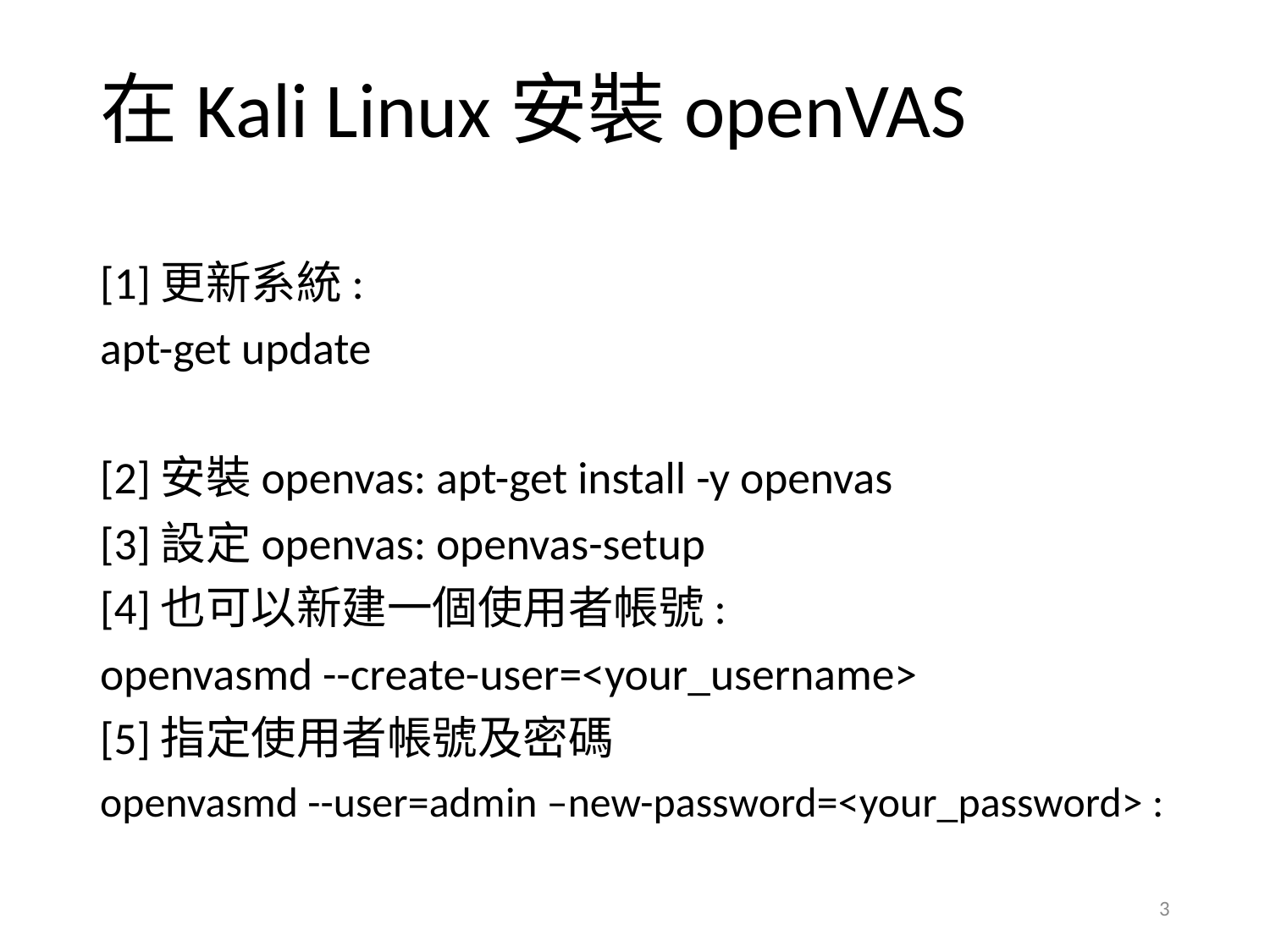

# 在Kali Linux安裝openVAS
[1]更新系統:
apt-get update

[2]安裝openvas: apt-get install -y openvas
[3]設定openvas: openvas-setup
[4]也可以新建一個使用者帳號:
openvasmd --create-user=<your_username>
[5]指定使用者帳號及密碼
openvasmd --user=admin –new-password=<your_password> :
3